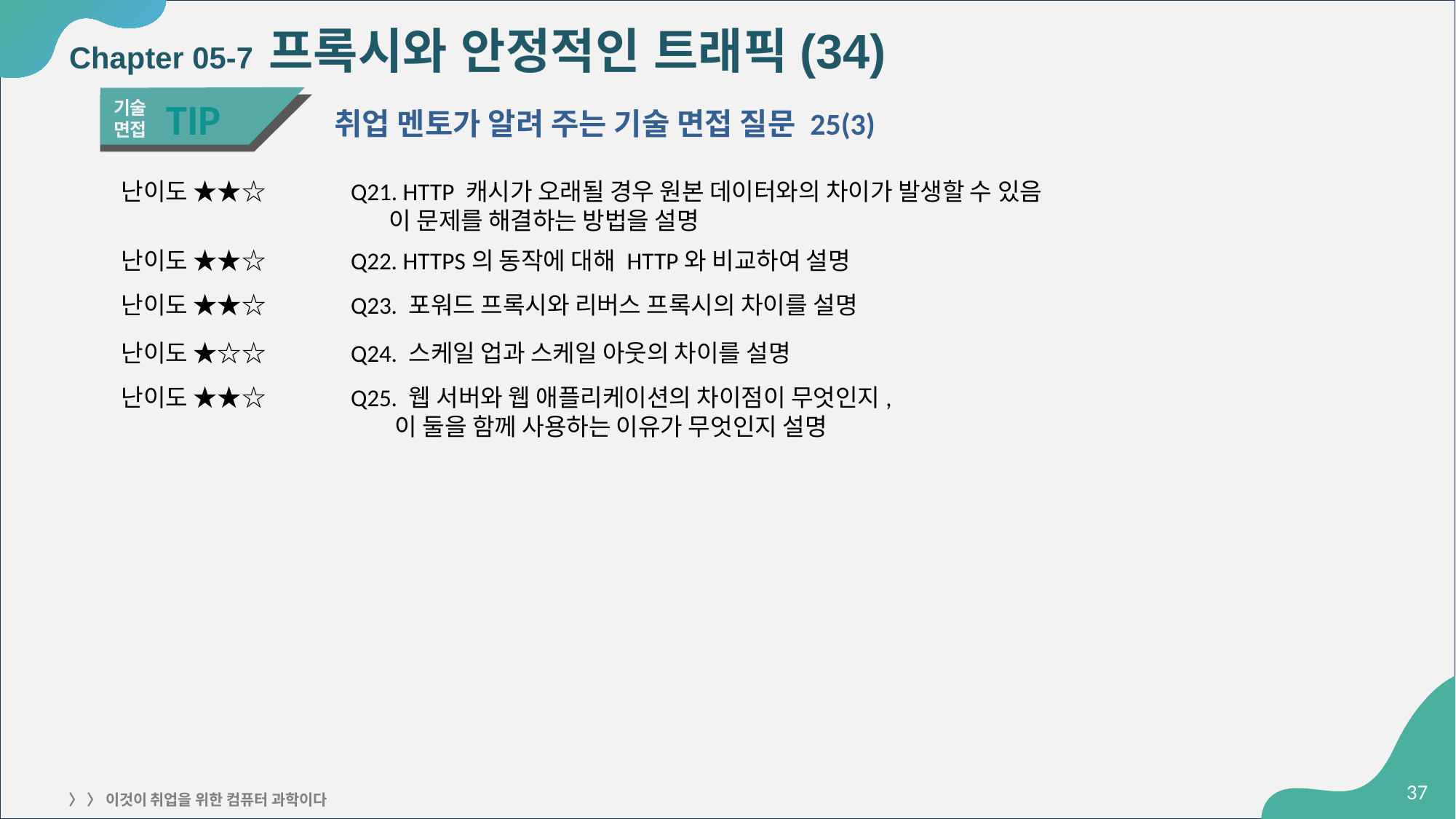

# Chapter 05-7 프록시와 안정적인 트래픽(34)

TIP
기술
면접
취업 멘토가 알려 주는 기술 면접 질문 25(3)
난이도 ★★☆
Q21. HTTP 캐시가 오래될 경우 원본 데이터와의 차이가 발생할 수 있음
       이 문제를 해결하는 방법을 설명
난이도 ★★☆
Q22. HTTPS의 동작에 대해 HTTP와 비교하여 설명
난이도 ★★☆
Q23. 포워드 프록시와 리버스 프록시의 차이를 설명
난이도 ★☆☆
Q24. 스케일 업과 스케일 아웃의 차이를 설명
난이도 ★★☆
Q25. 웹 서버와 웹 애플리케이션의 차이점이 무엇인지,
       이 둘을 함께 사용하는 이유가 무엇인지 설명
37
〉 〉 이것이 취업을 위한 컴퓨터 과학이다